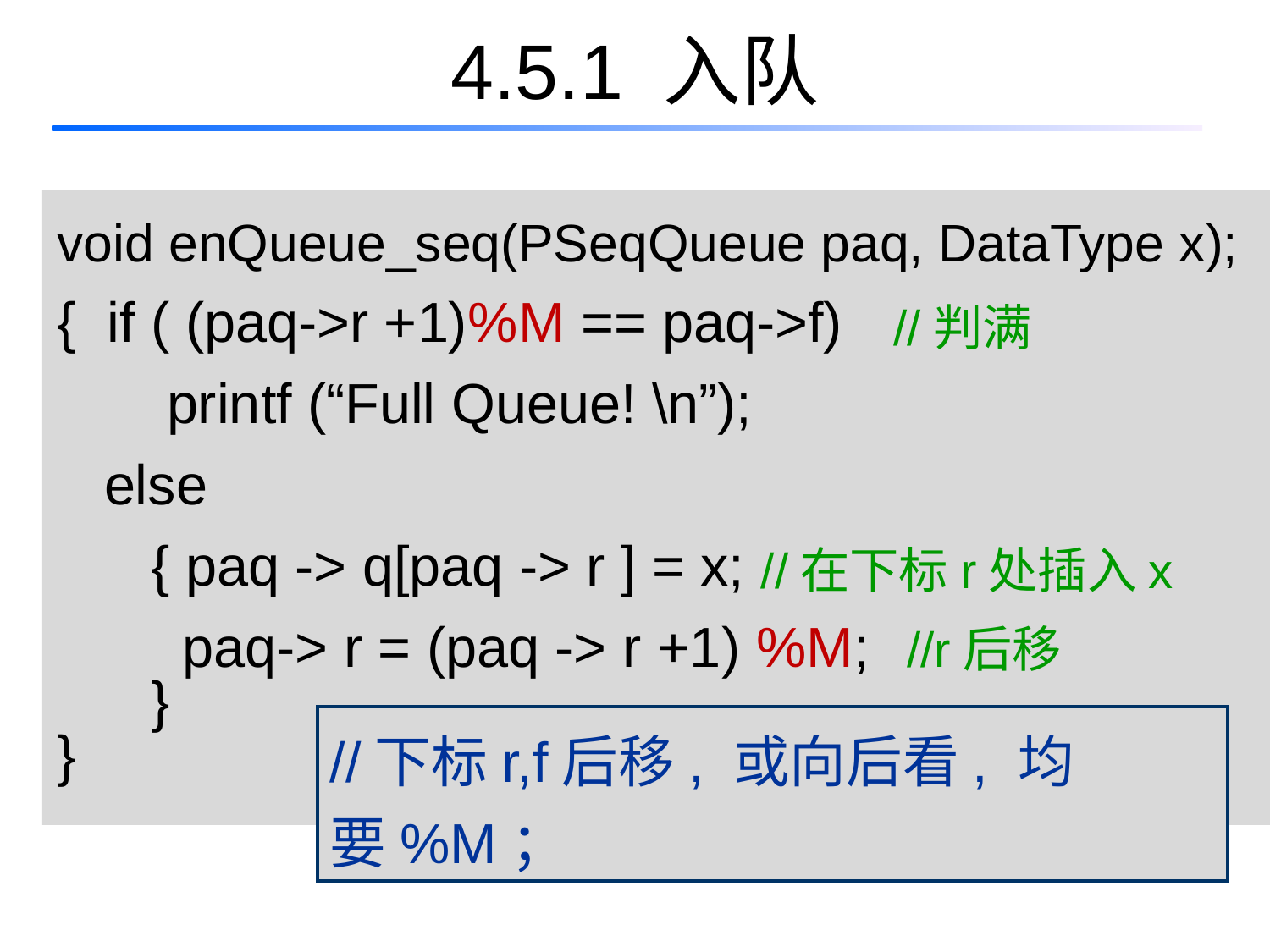

# 4.5.1 入队

void enQueue_seq(PSeqQueue paq, DataType x);
{  if ( (paq->r +1)%M == paq->f)
       printf (“Full Queue! \n”);
   else
      { paq -> q[paq -> r ] = x;
        paq-> r = (paq -> r +1) %M;
      }
}
//判满
//在下标r处插入x
//r后移
//下标r,f后移, 或向后看, 均要%M；